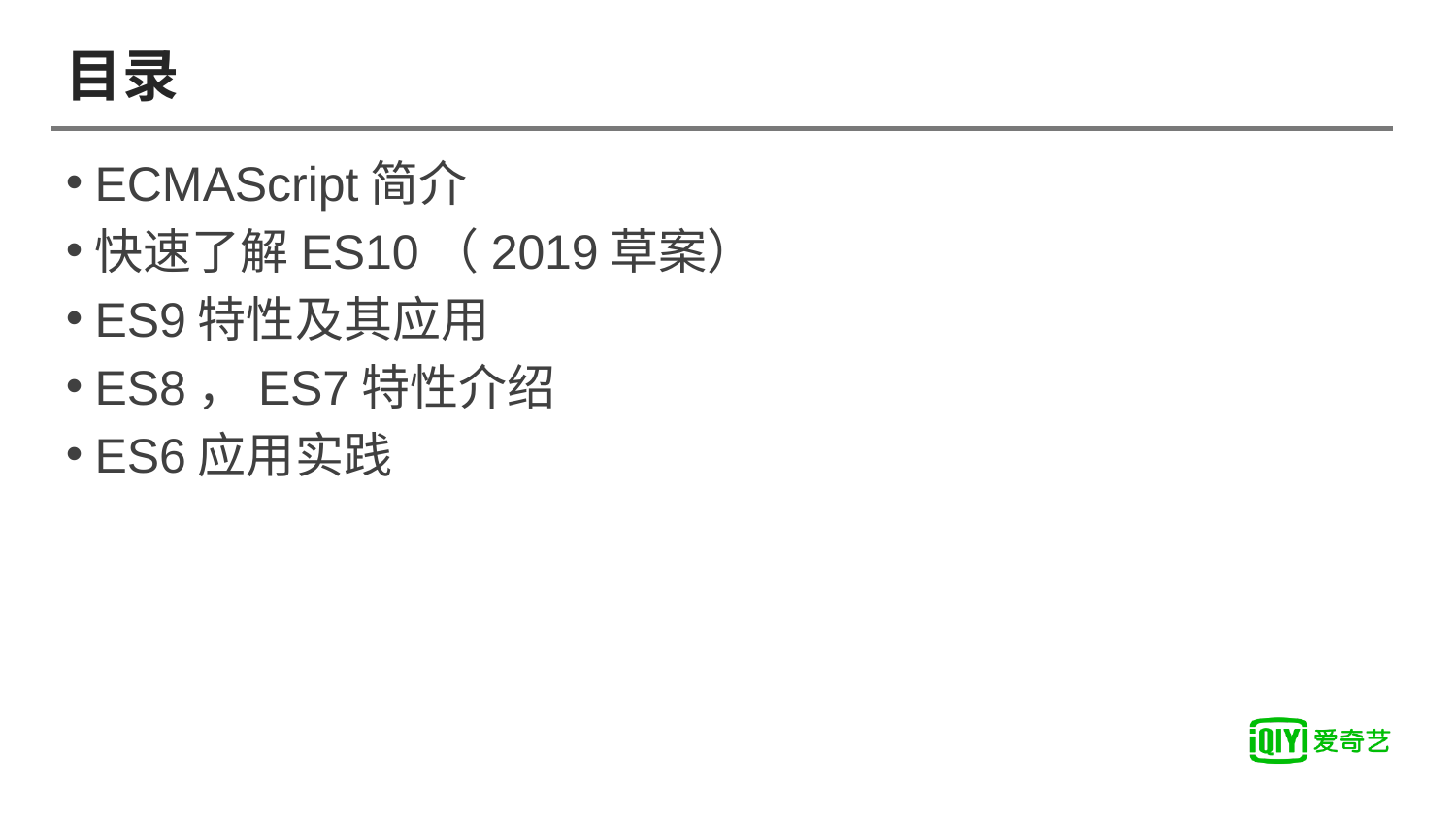

# 目录
ECMAScript简介
快速了解ES10（2019草案）
ES9特性及其应用
ES8，ES7特性介绍
ES6应用实践